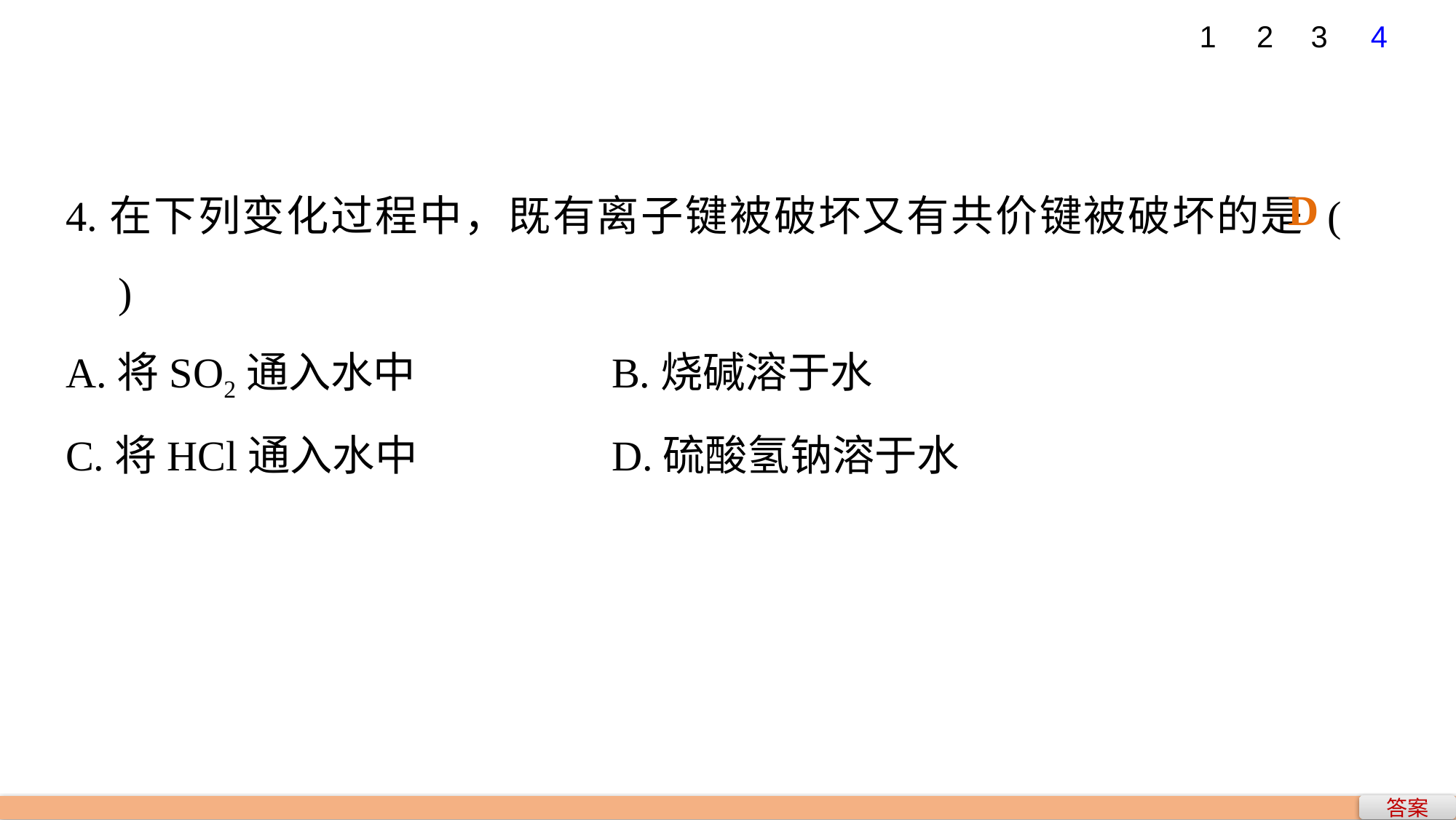

1
2
3
4
4.在下列变化过程中，既有离子键被破坏又有共价键被破坏的是 (　　)
A.将SO2通入水中   		B.烧碱溶于水
C.将HCl通入水中  		D.硫酸氢钠溶于水
D
答案